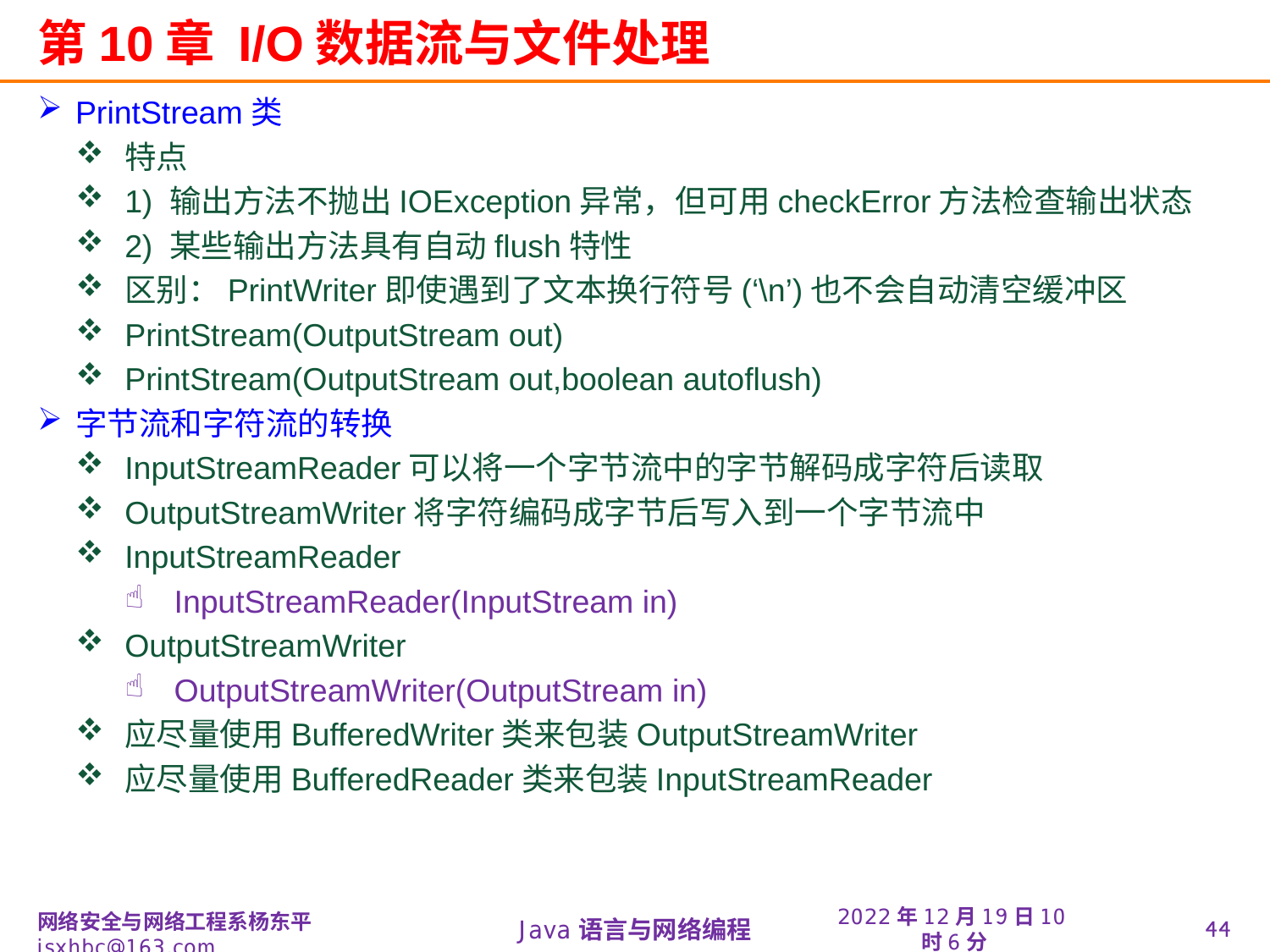

# 第10章 I/O数据流与文件处理
PrintStream类
特点
1) 输出方法不抛出IOException异常，但可用checkError方法检查输出状态
2) 某些输出方法具有自动flush特性
区别：PrintWriter即使遇到了文本换行符号(‘\n’)也不会自动清空缓冲区
PrintStream(OutputStream out)
PrintStream(OutputStream out,boolean autoflush)
字节流和字符流的转换
InputStreamReader可以将一个字节流中的字节解码成字符后读取
OutputStreamWriter将字符编码成字节后写入到一个字节流中
InputStreamReader
InputStreamReader(InputStream in)
OutputStreamWriter
OutputStreamWriter(OutputStream in)
应尽量使用BufferedWriter类来包装OutputStreamWriter
应尽量使用BufferedReader类来包装InputStreamReader